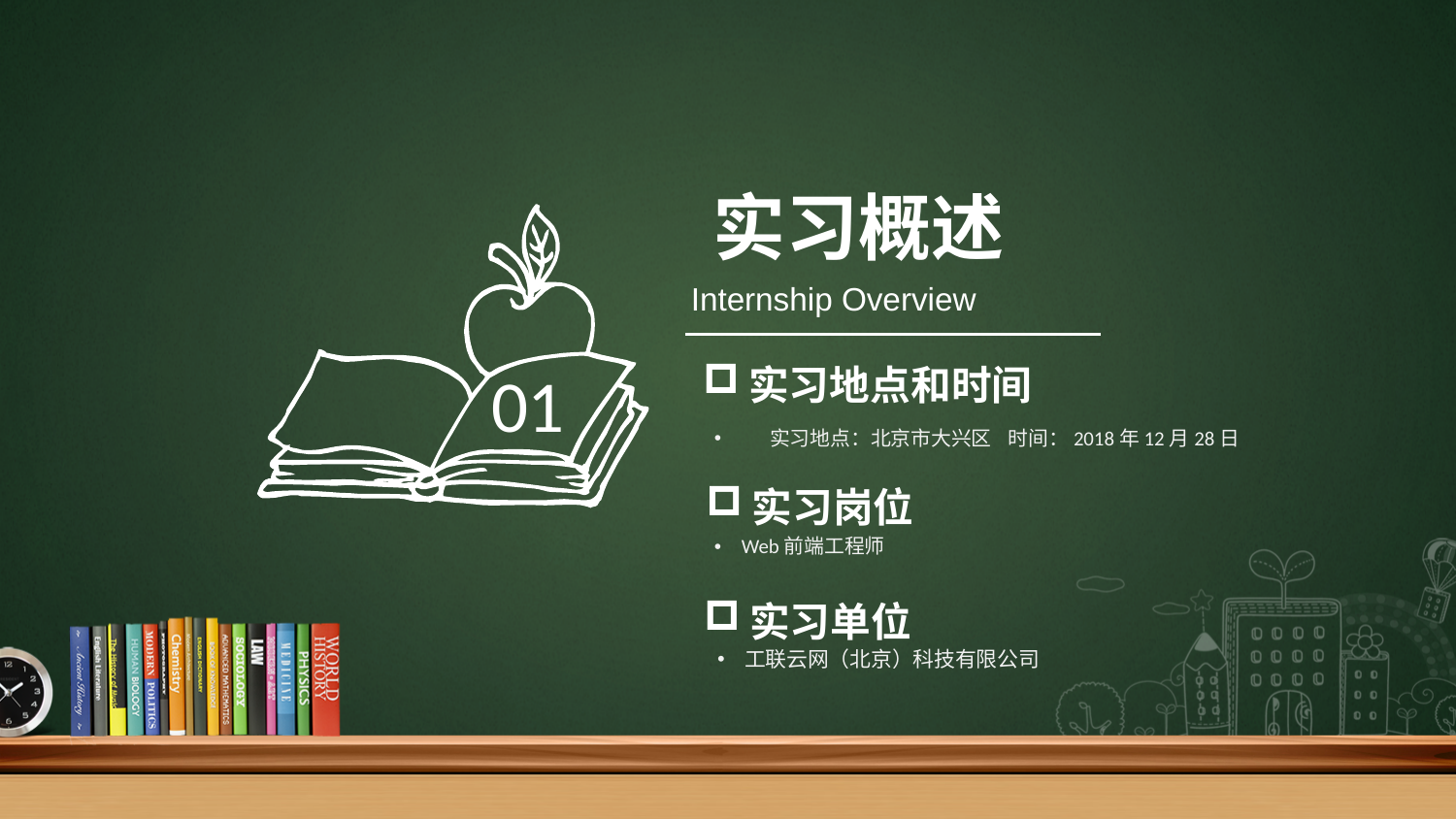

01
实习概述
Internship Overview
实习地点和时间

# 实习地点：北京市大兴区   时间：2018年12月28日
实习岗位
Web前端工程师
实习单位
工联云网（北京）科技有限公司